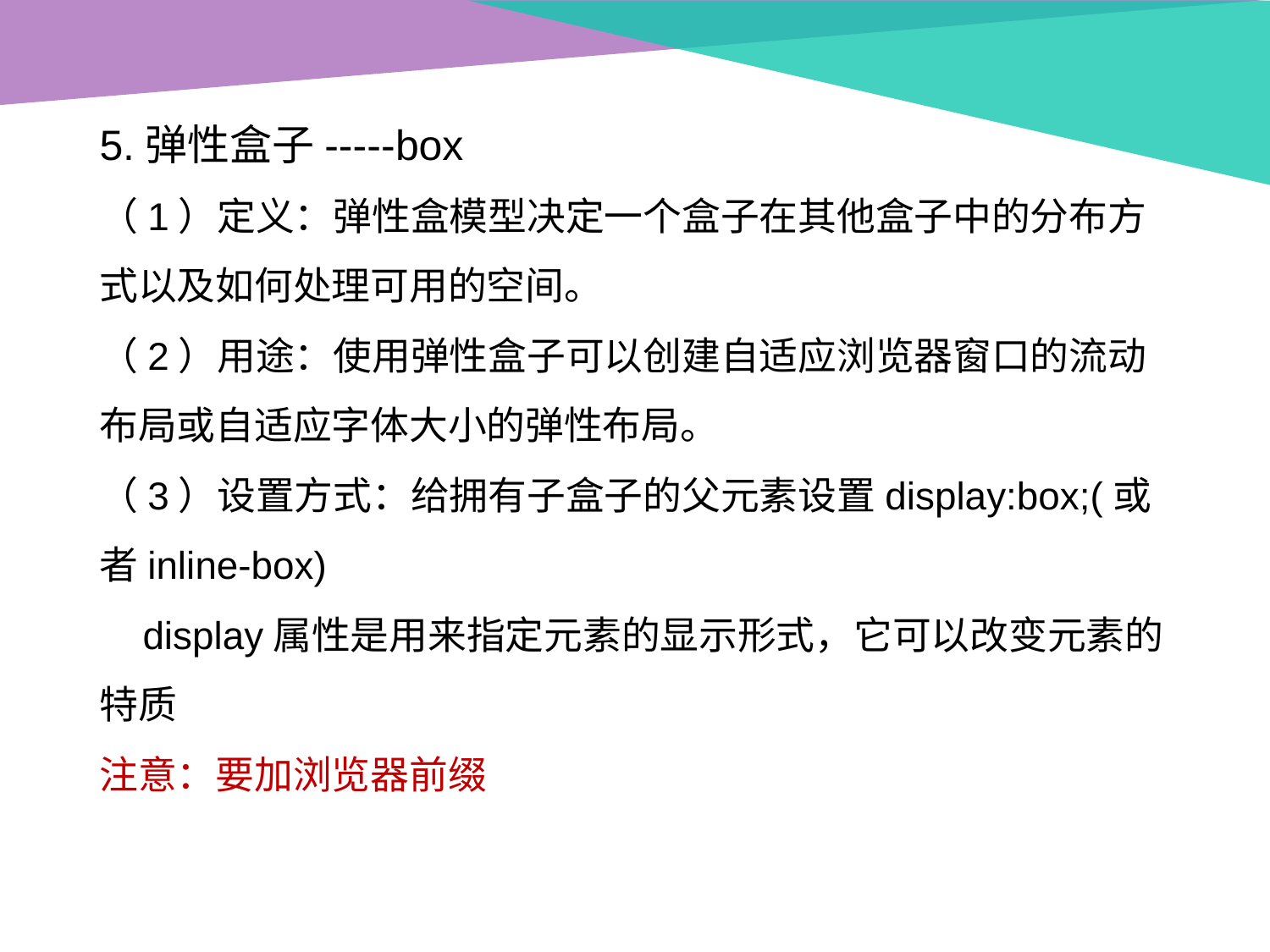

5.弹性盒子-----box
（1）定义：弹性盒模型决定一个盒子在其他盒子中的分布方式以及如何处理可用的空间。
（2）用途：使用弹性盒子可以创建自适应浏览器窗口的流动布局或自适应字体大小的弹性布局。
（3）设置方式：给拥有子盒子的父元素设置display:box;(或者inline-box)
    display属性是用来指定元素的显示形式，它可以改变元素的特质
注意：要加浏览器前缀